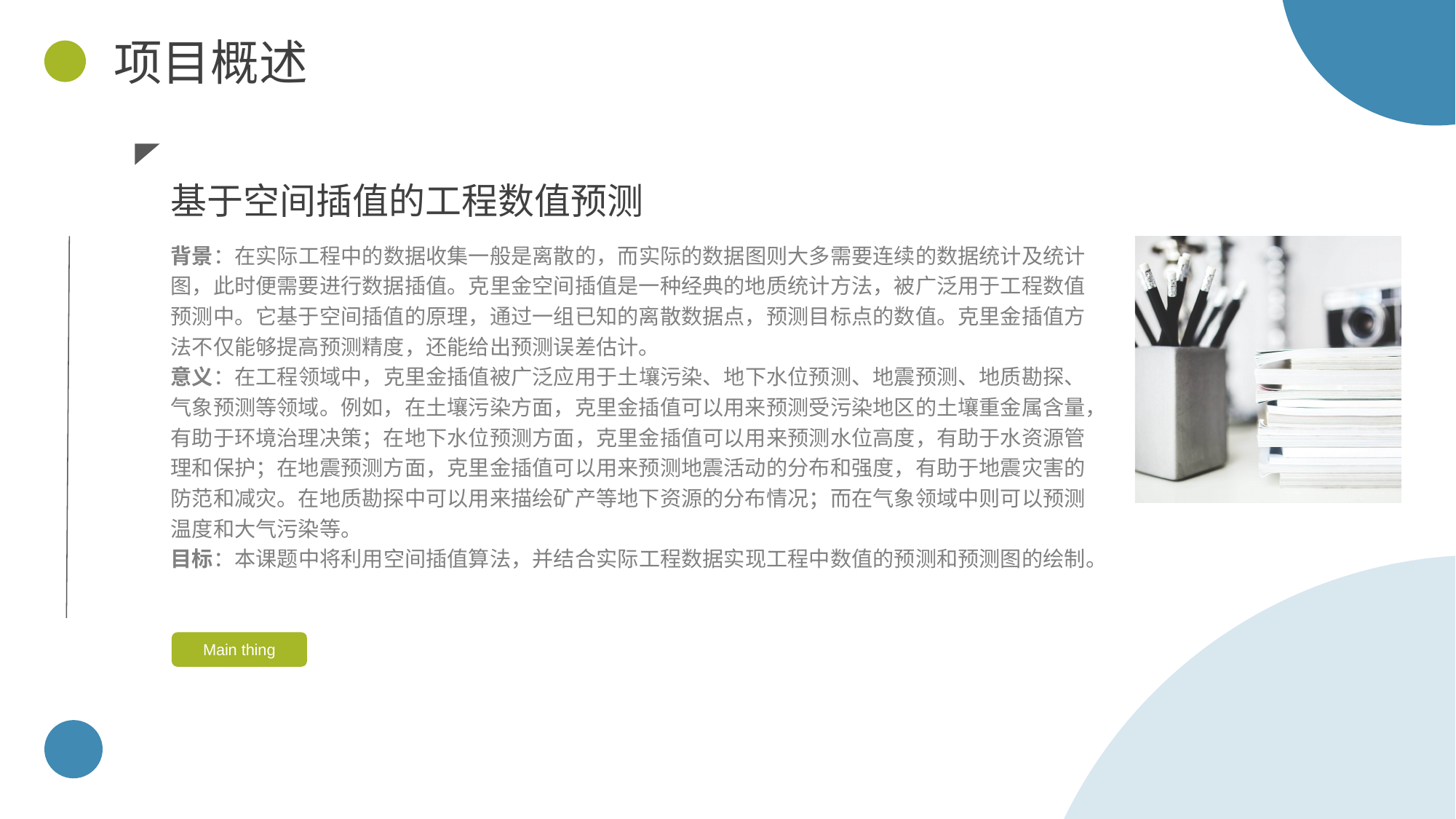

项目概述
https://www.ypppt.com/

基于空间插值的工程数值预测
背景：在实际工程中的数据收集一般是离散的，而实际的数据图则大多需要连续的数据统计及统计图，此时便需要进行数据插值。克里金空间插值是一种经典的地质统计方法，被广泛用于工程数值预测中。它基于空间插值的原理，通过一组已知的离散数据点，预测目标点的数值。克里金插值方法不仅能够提高预测精度，还能给出预测误差估计。
意义：在工程领域中，克里金插值被广泛应用于土壤污染、地下水位预测、地震预测、地质勘探、气象预测等领域。例如，在土壤污染方面，克里金插值可以用来预测受污染地区的土壤重金属含量，有助于环境治理决策；在地下水位预测方面，克里金插值可以用来预测水位高度，有助于水资源管理和保护；在地震预测方面，克里金插值可以用来预测地震活动的分布和强度，有助于地震灾害的防范和减灾。在地质勘探中可以用来描绘矿产等地下资源的分布情况；而在气象领域中则可以预测温度和大气污染等。
目标：本课题中将利用空间插值算法，并结合实际工程数据实现工程中数值的预测和预测图的绘制。

Main thing